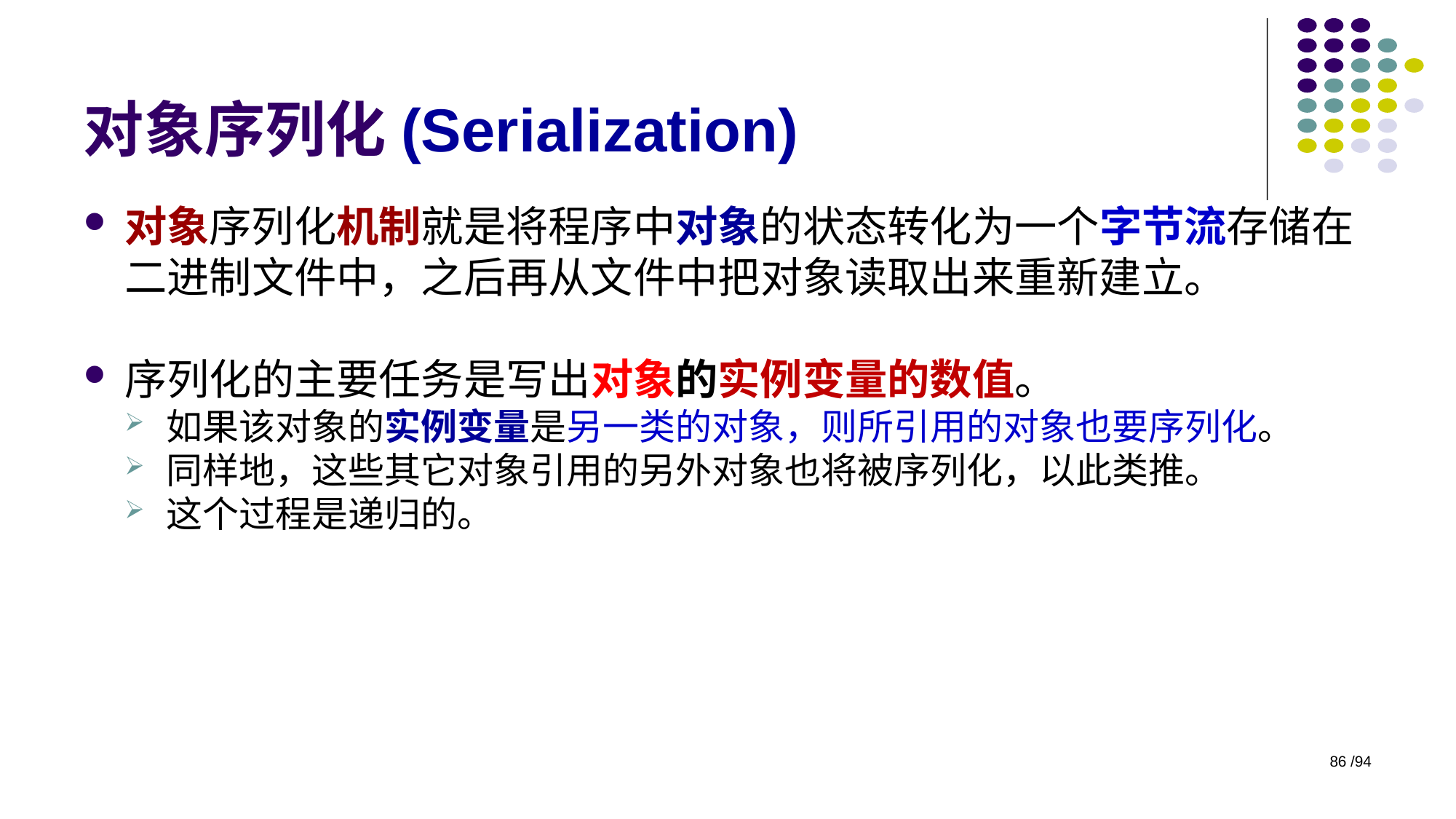

# 对象序列化(Serialization)
对象序列化机制就是将程序中对象的状态转化为一个字节流存储在二进制文件中，之后再从文件中把对象读取出来重新建立。

序列化的主要任务是写出对象的实例变量的数值。
如果该对象的实例变量是另一类的对象，则所引用的对象也要序列化。
同样地，这些其它对象引用的另外对象也将被序列化，以此类推。
这个过程是递归的。

86 /94